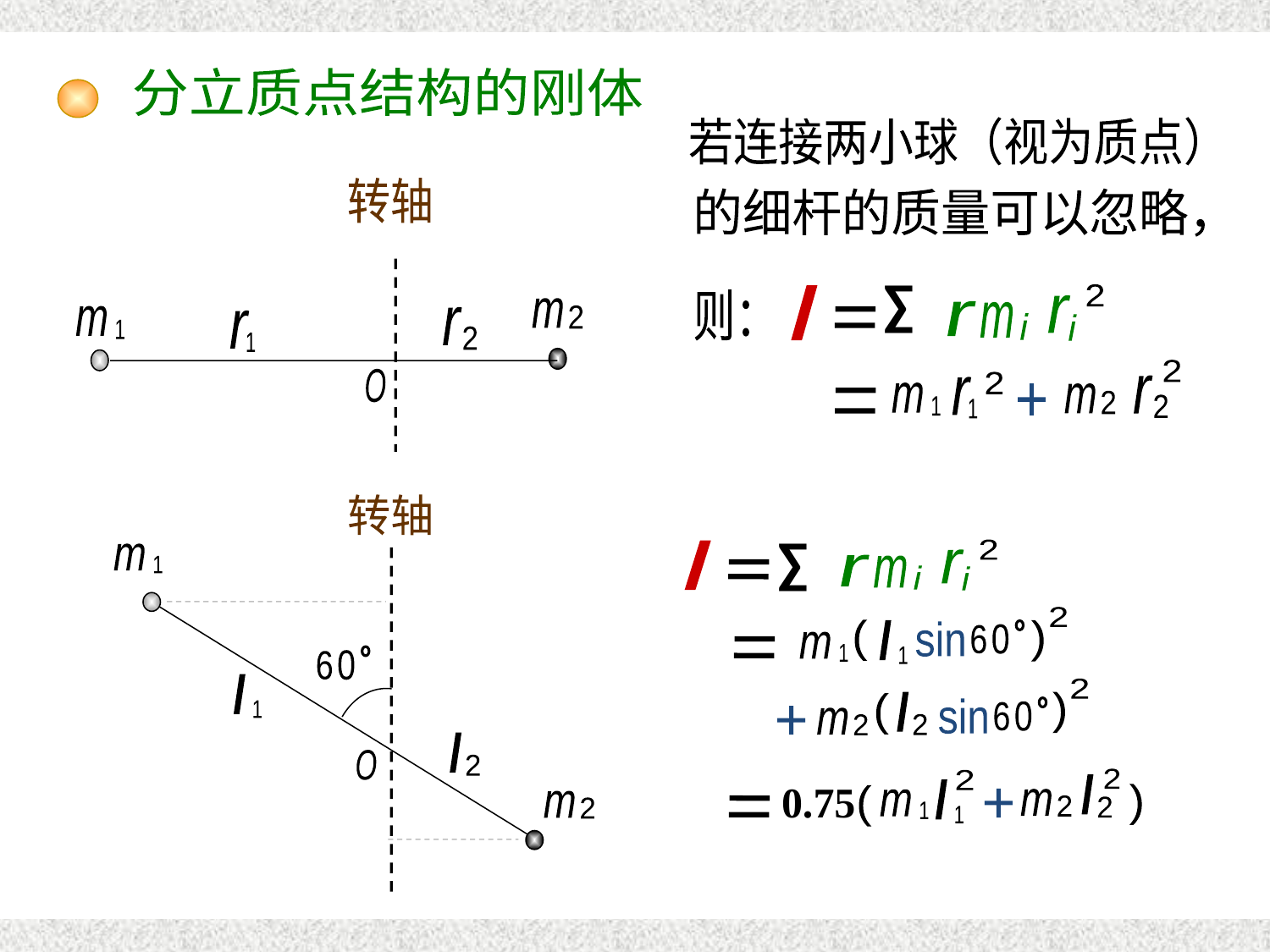

分立质点的算例
分立质点结构的刚体

转轴

m
2
m
1
r
2
r
1

O
若连接两小球（视为质点）
的细杆的质量可以忽略，
∑
2
I
r
i
r
i
r
m
i

2
2
r
2
r
1
m
1
+
m
2

则：
转轴
m
1

0
6
l
1

l
2
O
m
2

∑
2
I
r
i
r
i
r
m
i

2
(
l
1
)

0
6
sin
m
1

2
l
2
)
(

0
6
sin
+
m
2
2
0.75
2
l
2
l
1
)
(
+
m
2
m
1